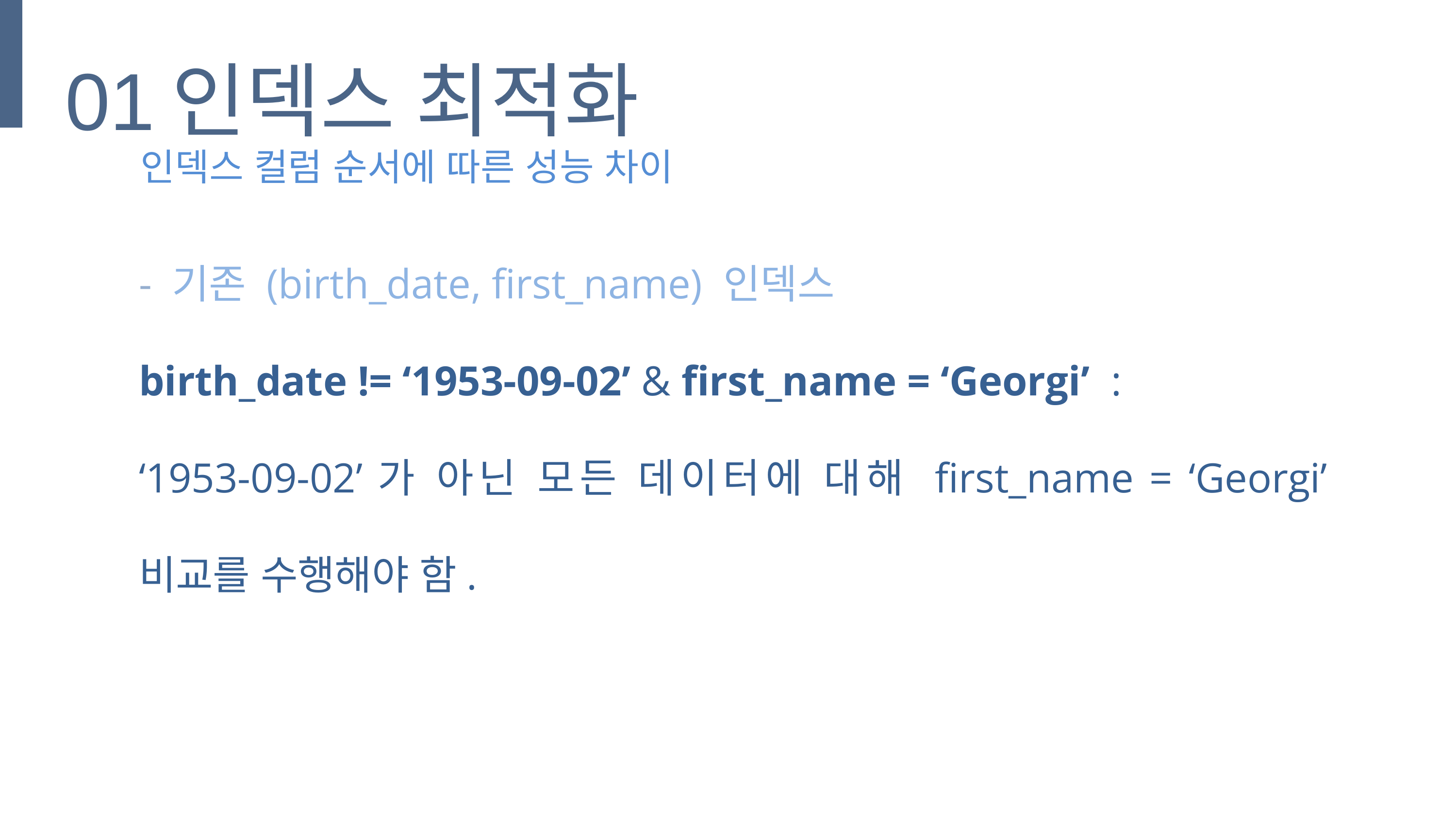

01
인덱스 최적화
인덱스 컬럼 순서에 따른 성능 차이
- 기존 (birth_date, first_name) 인덱스
birth_date != ‘1953-09-02’ & first_name = ‘Georgi’  :
‘1953-09-02’가 아닌 모든 데이터에 대해 first_name = ‘Georgi’ 비교를 수행해야 함.